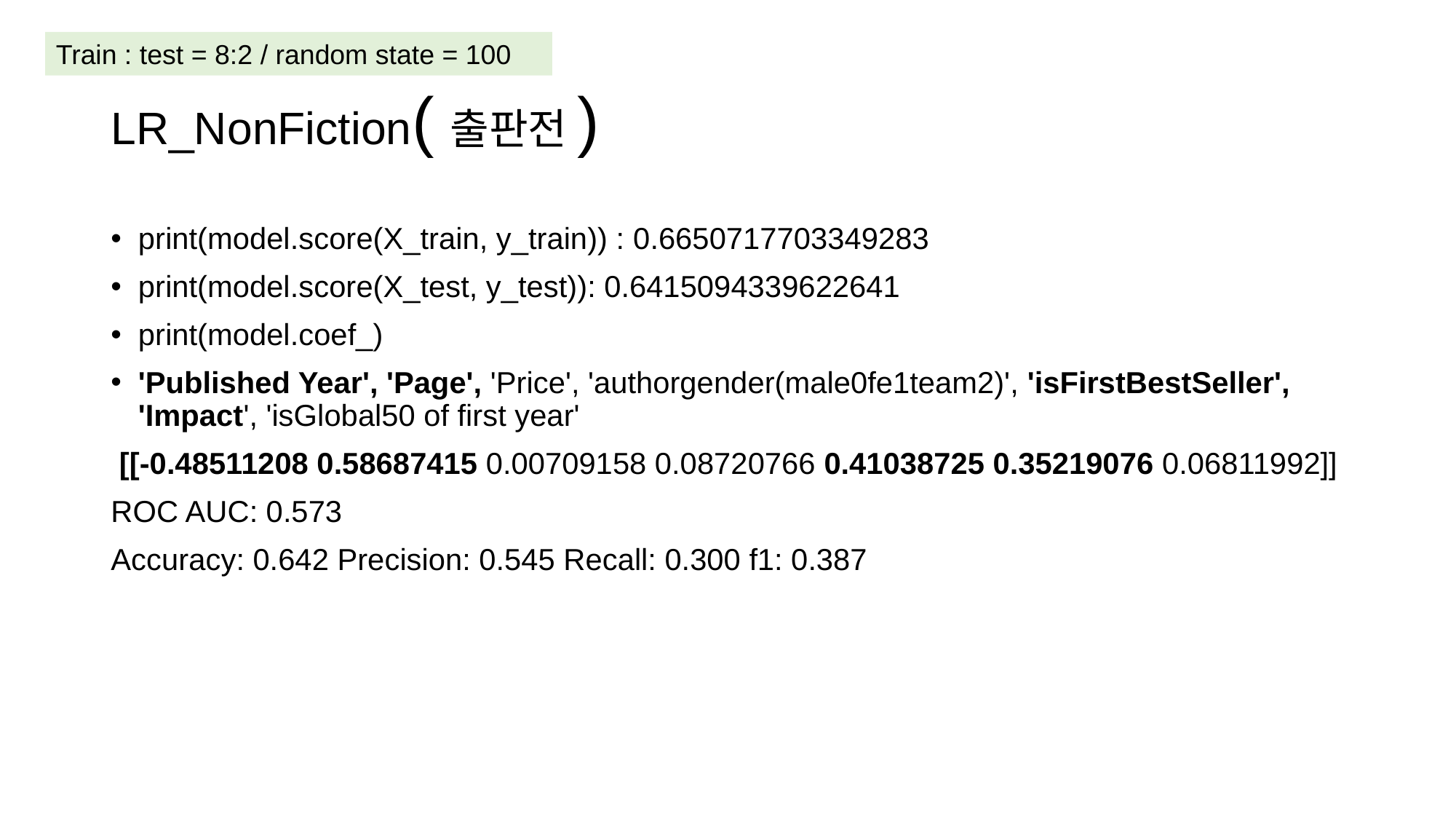

Train : test = 8:2 / random state = 100
# LR_NonFiction(출판전)
print(model.score(X_train, y_train)) : 0.6650717703349283
print(model.score(X_test, y_test)): 0.6415094339622641
print(model.coef_)
'Published Year', 'Page', 'Price', 'authorgender(male0fe1team2)', 'isFirstBestSeller', 'Impact', 'isGlobal50 of first year'
 [[-0.48511208 0.58687415 0.00709158 0.08720766 0.41038725 0.35219076 0.06811992]]
ROC AUC: 0.573
Accuracy: 0.642 Precision: 0.545 Recall: 0.300 f1: 0.387